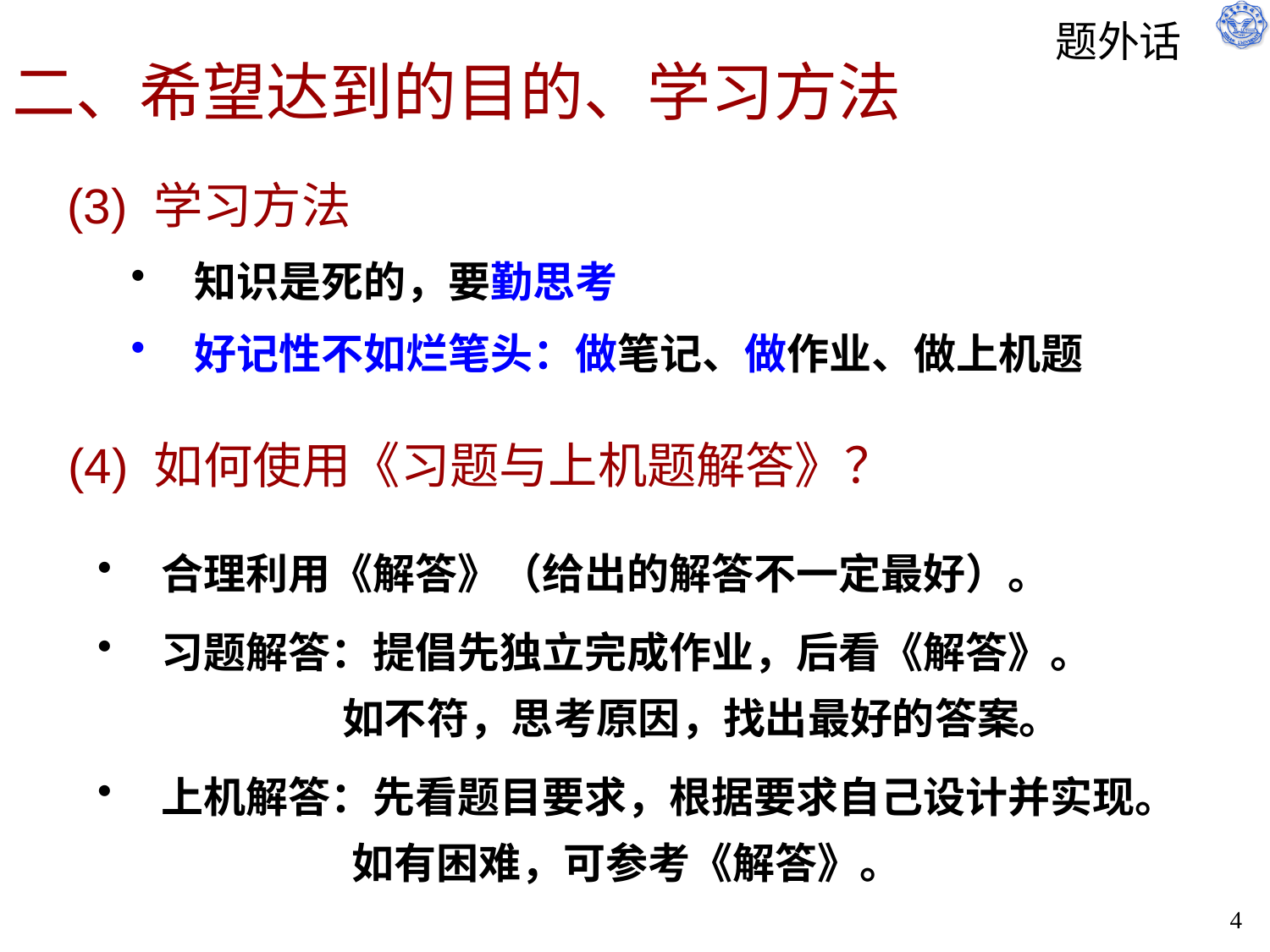

# 题外话
二、希望达到的目的、学习方法
(3) 学习方法
知识是死的，要勤思考
好记性不如烂笔头：做笔记、做作业、做上机题
(4) 如何使用《习题与上机题解答》？
合理利用《解答》（给出的解答不一定最好）。
习题解答：提倡先独立完成作业，后看《解答》。
                   如不符，思考原因，找出最好的答案。
上机解答：先看题目要求，根据要求自己设计并实现。
                    如有困难，可参考《解答》。
4